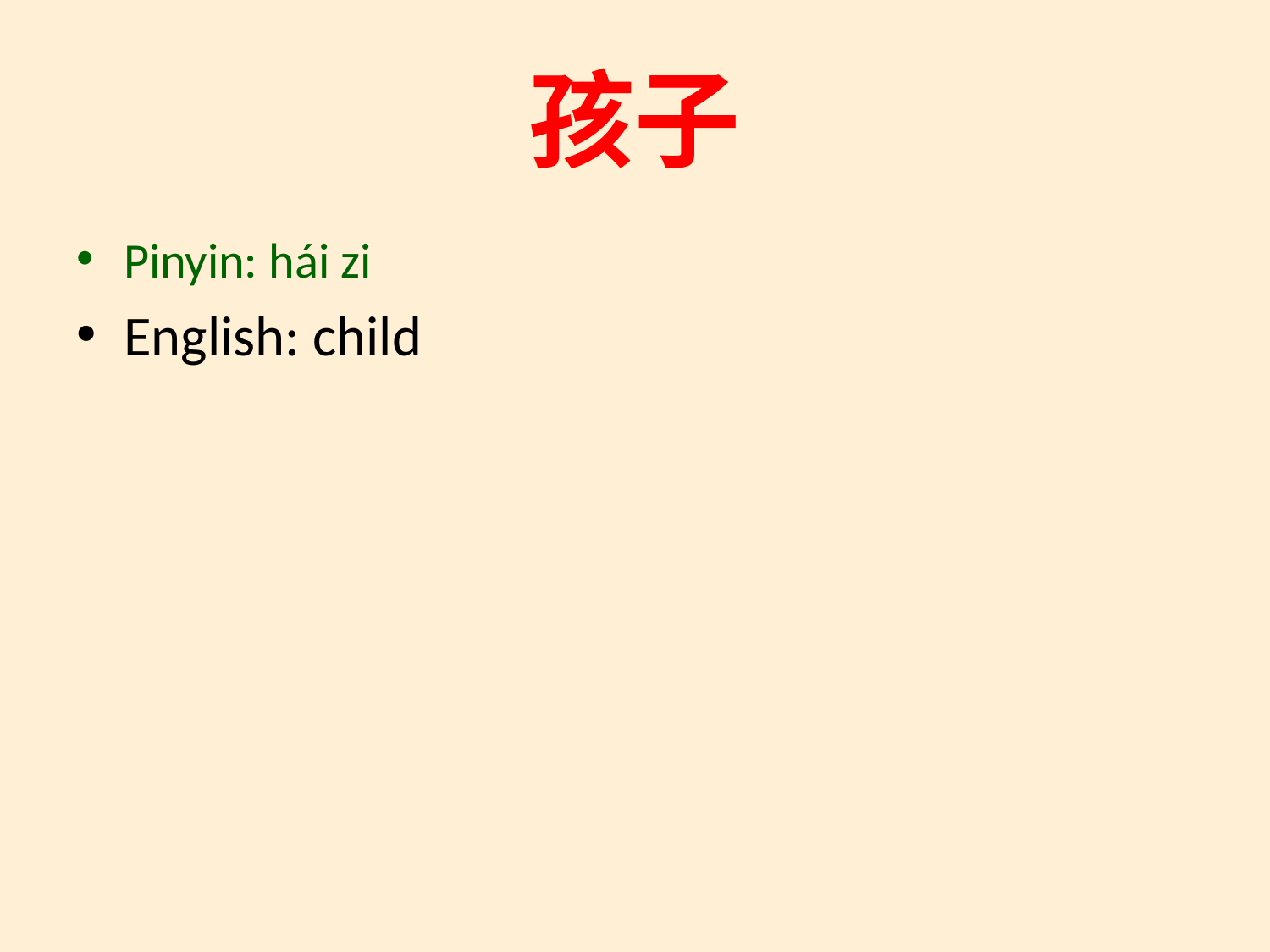

# 孩子
Pinyin: hái zi
English: child